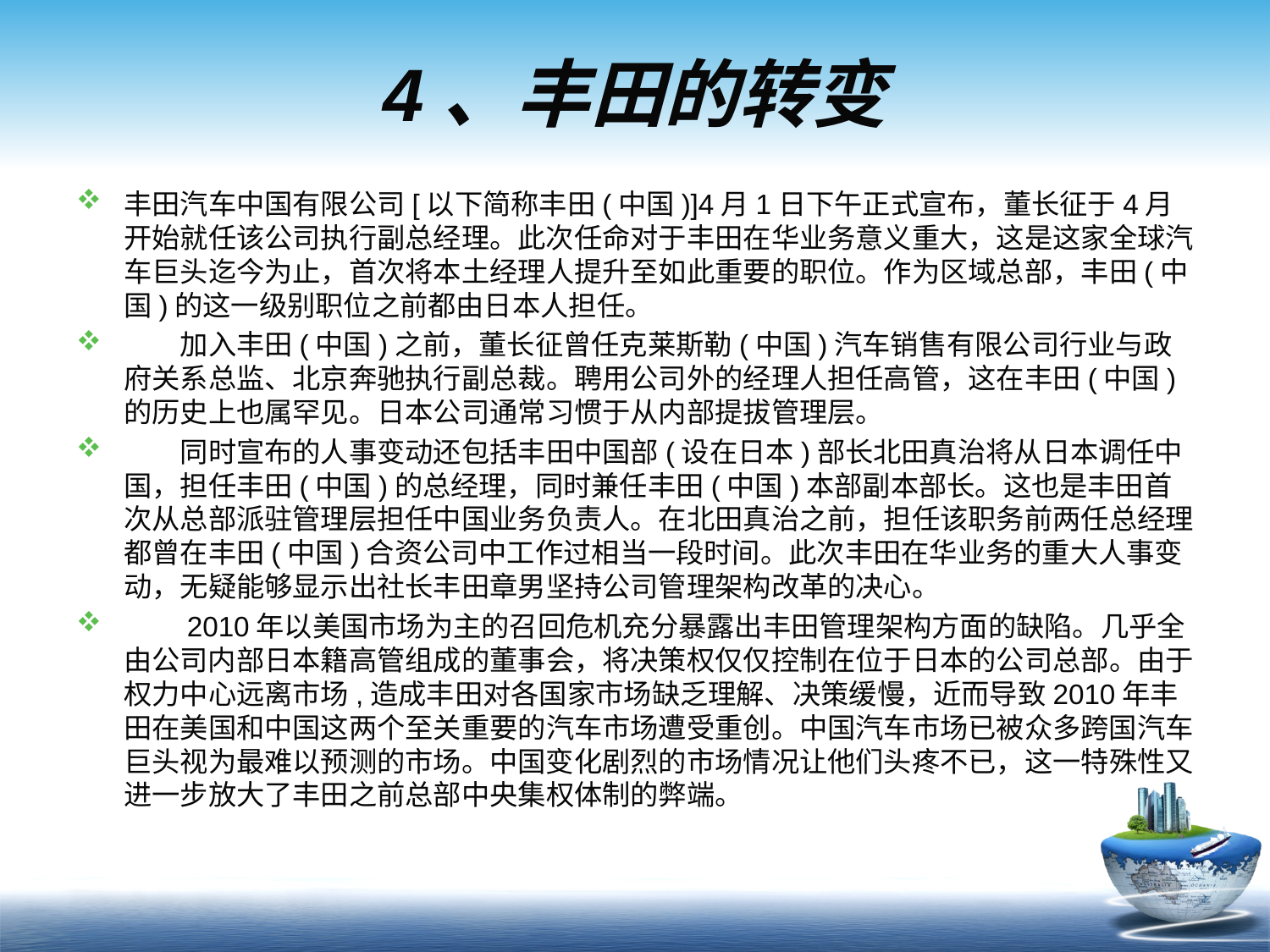

# 4、丰田的转变
丰田汽车中国有限公司[以下简称丰田(中国)]4月1日下午正式宣布，董长征于4月开始就任该公司执行副总经理。此次任命对于丰田在华业务意义重大，这是这家全球汽车巨头迄今为止，首次将本土经理人提升至如此重要的职位。作为区域总部，丰田(中国)的这一级别职位之前都由日本人担任。
　　加入丰田(中国)之前，董长征曾任克莱斯勒(中国)汽车销售有限公司行业与政府关系总监、北京奔驰执行副总裁。聘用公司外的经理人担任高管，这在丰田(中国)的历史上也属罕见。日本公司通常习惯于从内部提拔管理层。
　　同时宣布的人事变动还包括丰田中国部(设在日本)部长北田真治将从日本调任中国，担任丰田(中国)的总经理，同时兼任丰田(中国)本部副本部长。这也是丰田首次从总部派驻管理层担任中国业务负责人。在北田真治之前，担任该职务前两任总经理都曾在丰田(中国)合资公司中工作过相当一段时间。此次丰田在华业务的重大人事变动，无疑能够显示出社长丰田章男坚持公司管理架构改革的决心。
　　2010年以美国市场为主的召回危机充分暴露出丰田管理架构方面的缺陷。几乎全由公司内部日本籍高管组成的董事会，将决策权仅仅控制在位于日本的公司总部。由于权力中心远离市场,造成丰田对各国家市场缺乏理解、决策缓慢，近而导致2010年丰田在美国和中国这两个至关重要的汽车市场遭受重创。中国汽车市场已被众多跨国汽车巨头视为最难以预测的市场。中国变化剧烈的市场情况让他们头疼不已，这一特殊性又进一步放大了丰田之前总部中央集权体制的弊端。